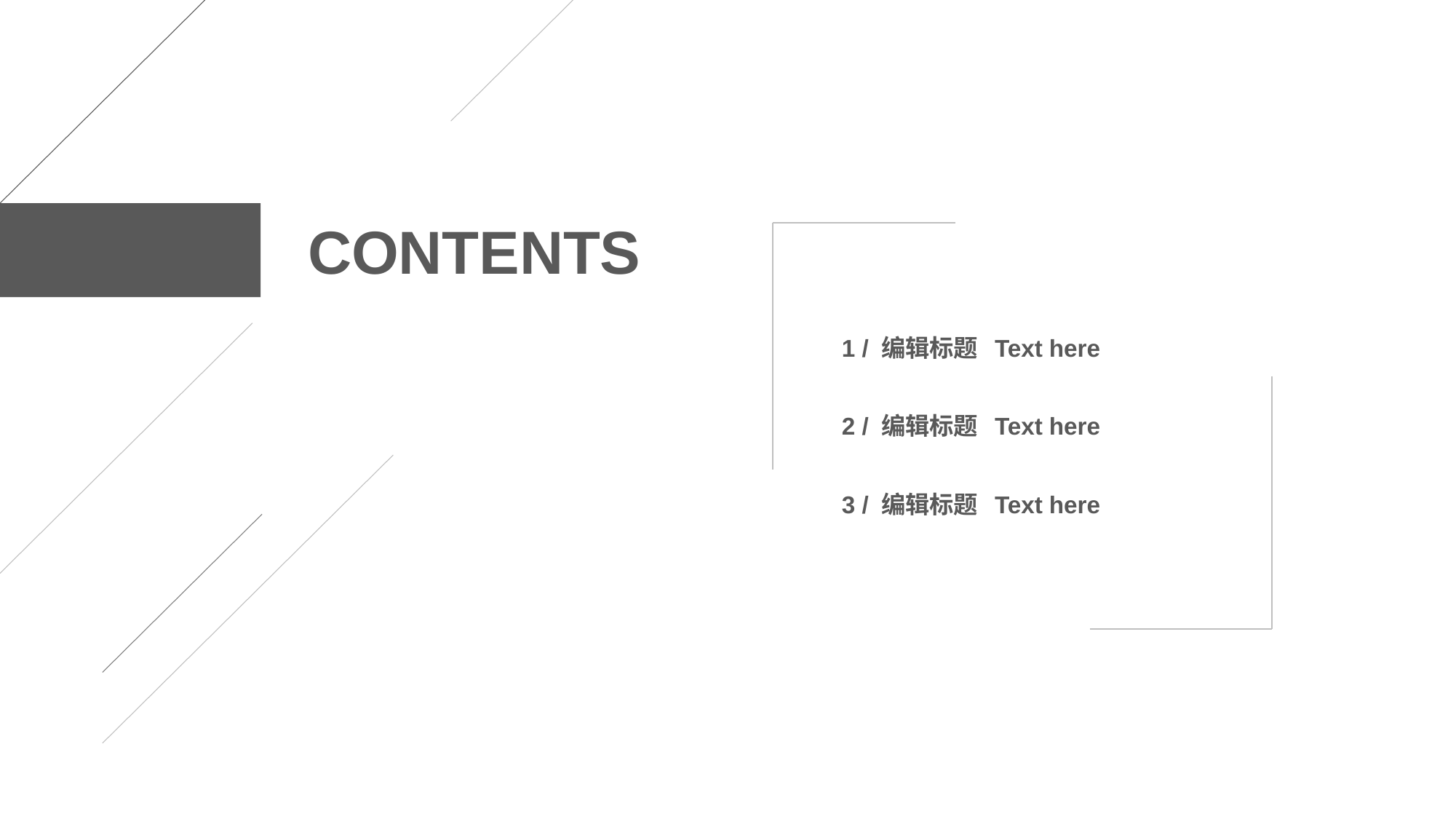

CONTENTS
1 / 编辑标题  Text here
2 / 编辑标题  Text here
3 / 编辑标题  Text here